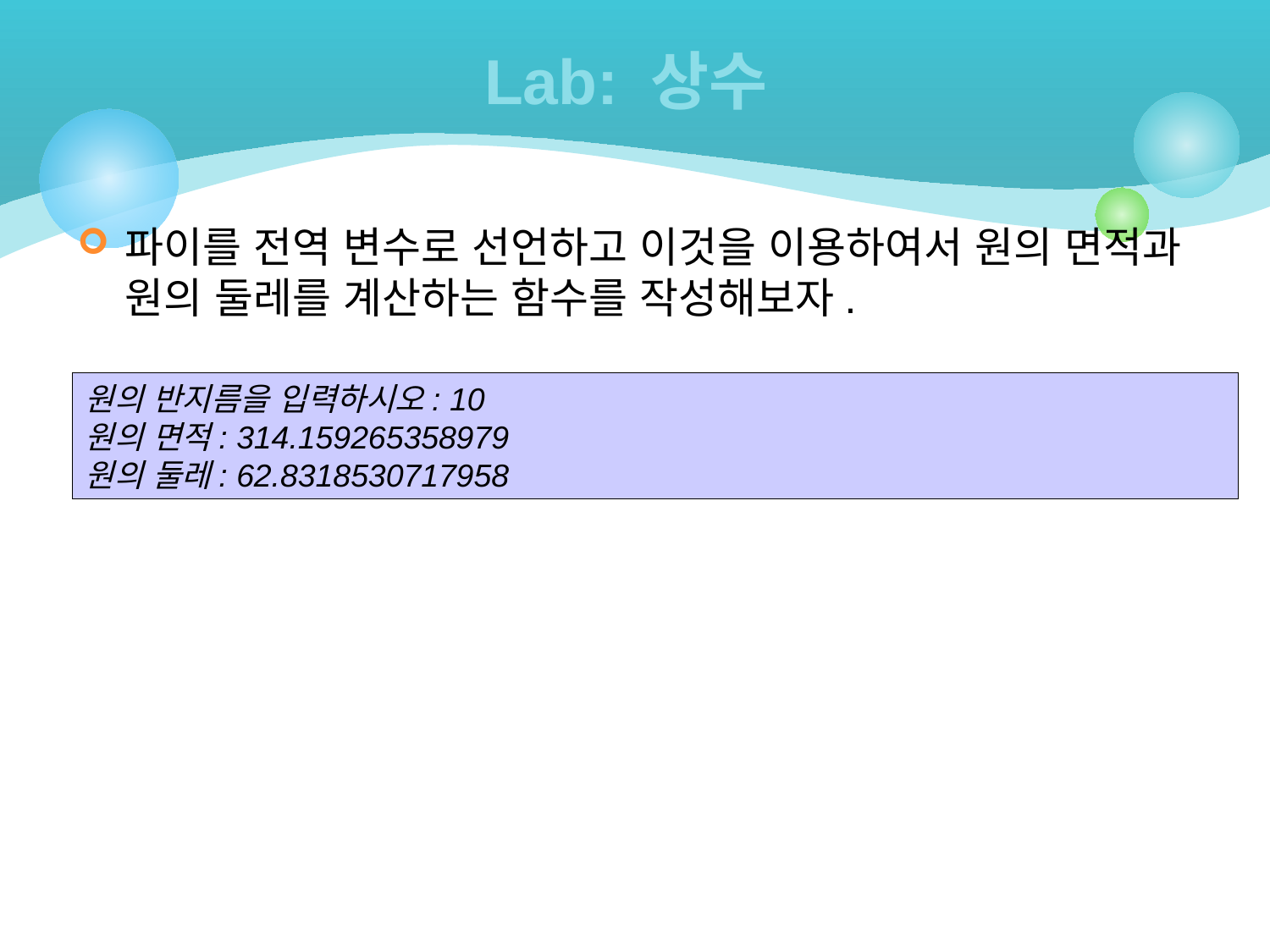

# Lab: 상수
파이를 전역 변수로 선언하고 이것을 이용하여서 원의 면적과 원의 둘레를 계산하는 함수를 작성해보자.
원의 반지름을 입력하시오: 10
원의 면적: 314.159265358979
원의 둘레: 62.8318530717958